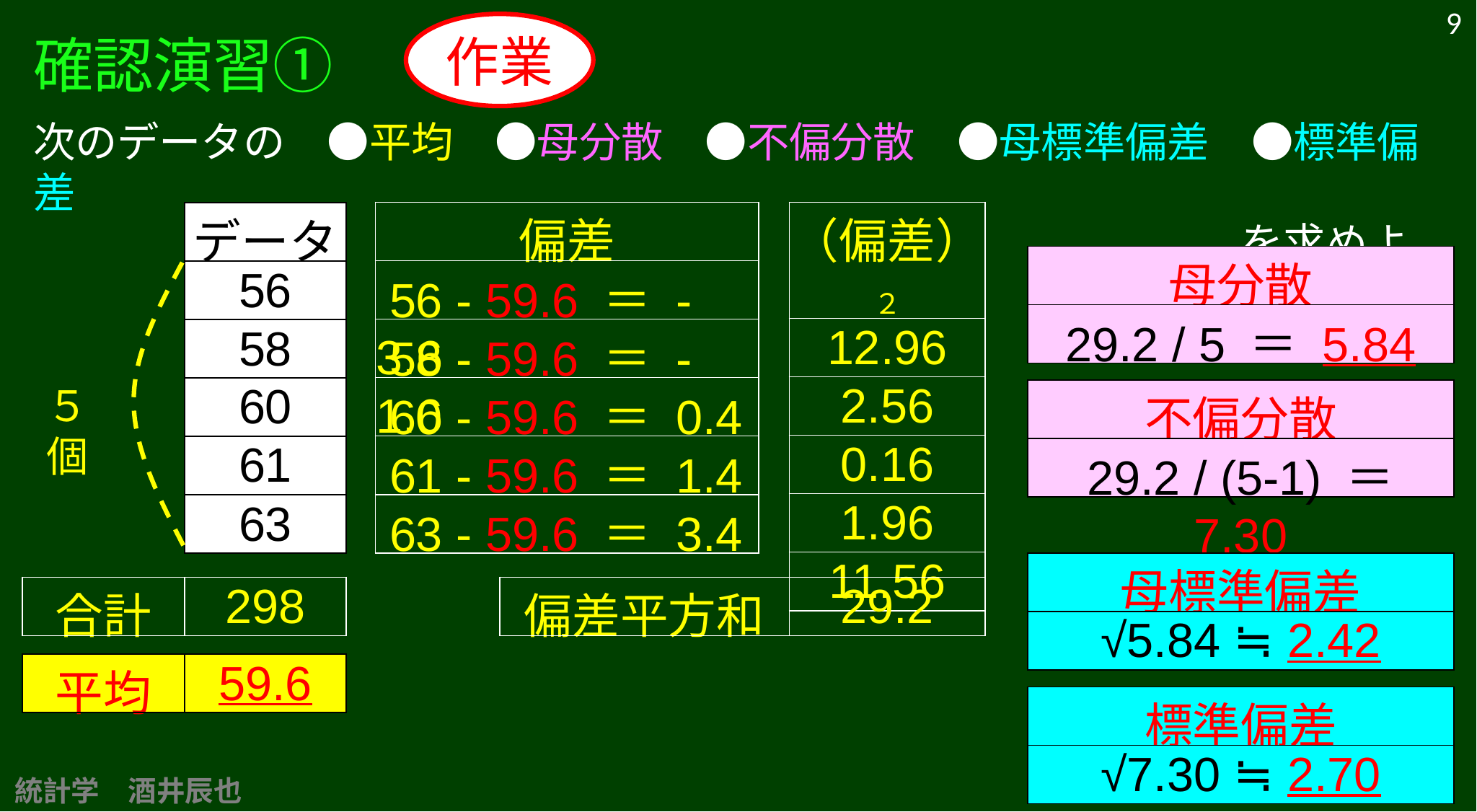

9
作業
確認演習①
次のデータの　●平均　●母分散　●不偏分散　●母標準偏差　●標準偏差
を求めよ。
| 偏差 |
| --- |
| 56 - 59.6 ＝ -3.6 |
| 58 - 59.6 ＝ -1.6 |
| 60 - 59.6 ＝ 0.4 |
| 61 - 59.6 ＝ 1.4 |
| 63 - 59.6 ＝ 3.4 |
| （偏差）２ |
| --- |
| 12.96 |
| 2.56 |
| 0.16 |
| 1.96 |
| 11.56 |
| データ |
| --- |
| 56 |
| 58 |
| 60 |
| 61 |
| 63 |
| 母分散 |
| --- |
| 29.2 / 5 ＝ 5.84 |

５個
| 不偏分散 |
| --- |
| 29.2 / (5-1) ＝ 7.30 |
| 母標準偏差 |
| --- |
| √5.84 ≒ 2.42 |
| 合計 | 298 |
| --- | --- |
| 偏差平方和 | 29.2 |
| --- | --- |
| 平均 | 59.6 |
| --- | --- |
| 標準偏差 |
| --- |
| √7.30 ≒ 2.70 |
統計学　酒井辰也